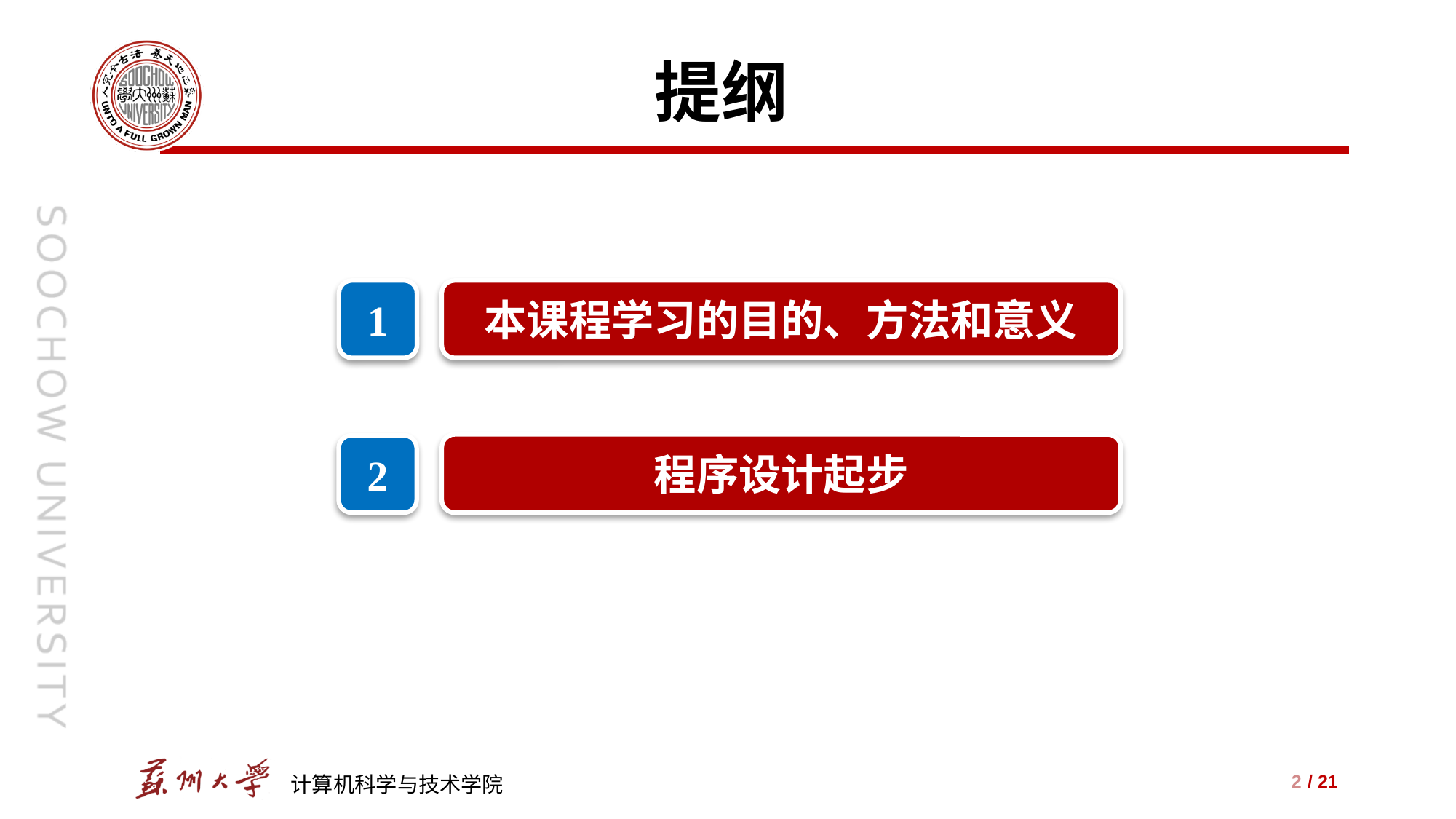

# 提纲

1
本课程学习的目的、方法和意义
程序设计起步
2
2